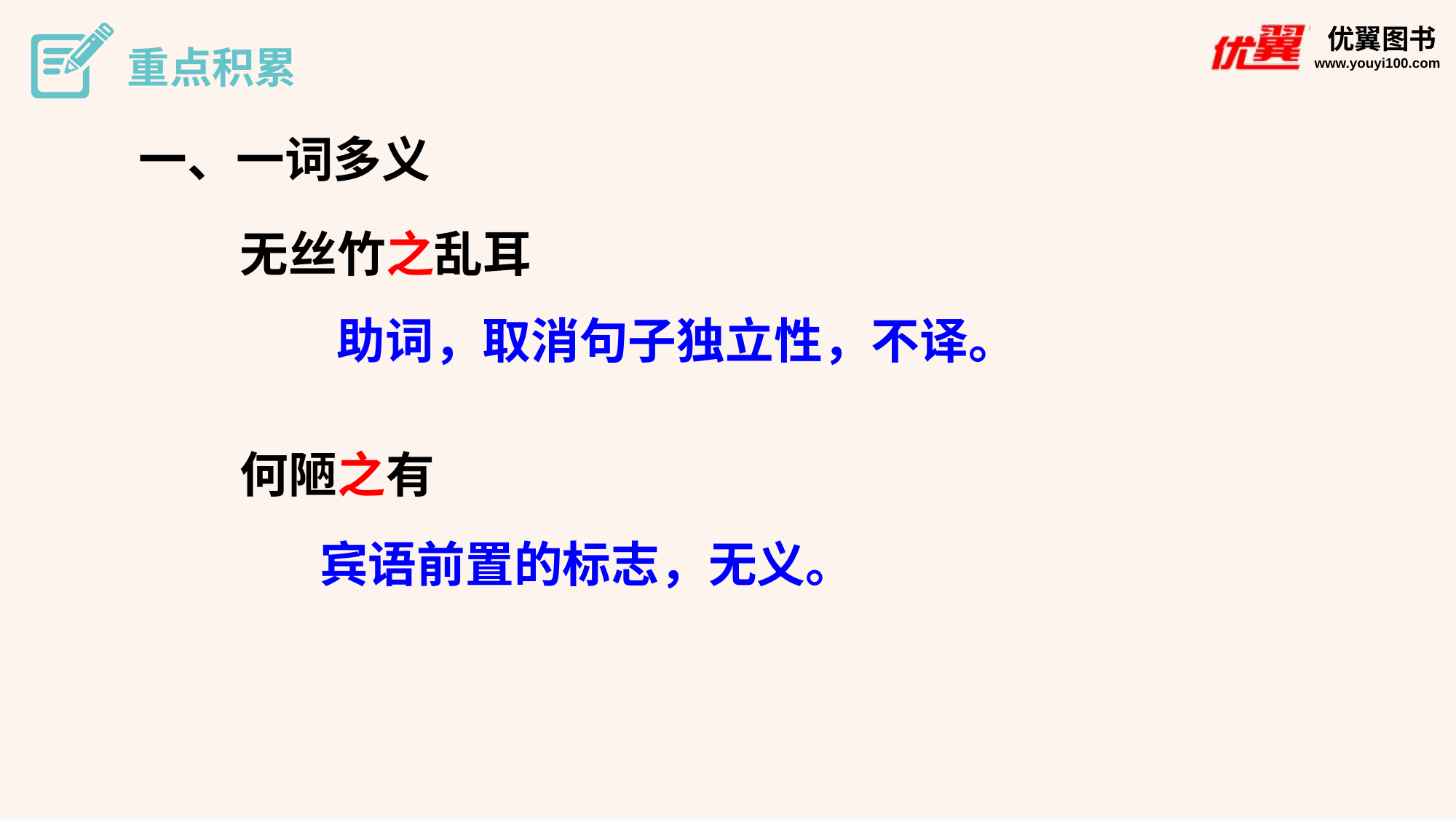

重点积累
一、一词多义
无丝竹之乱耳
助词，取消句子独立性，不译。
何陋之有
宾语前置的标志，无义。